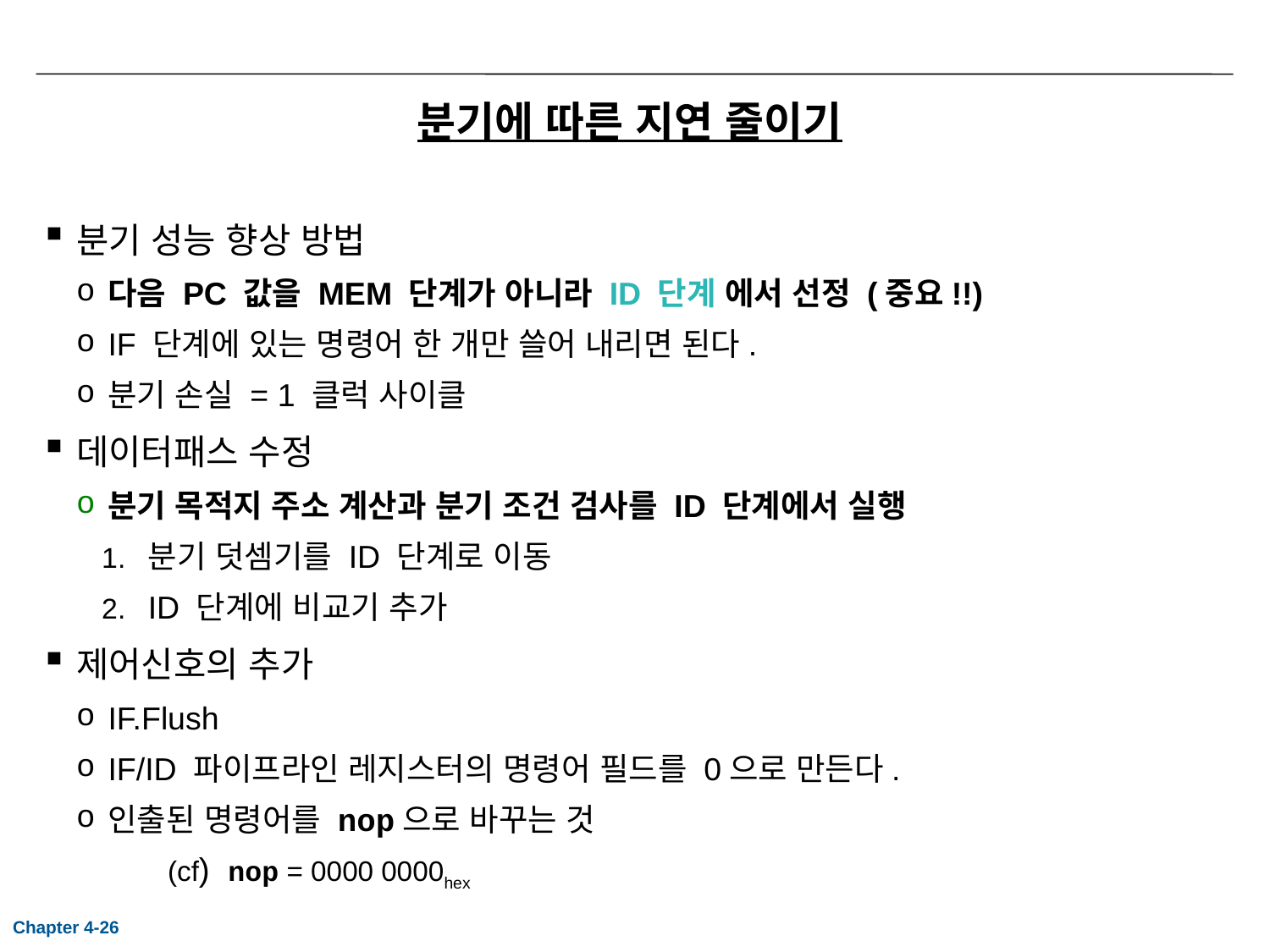

# 분기에 따른 지연 줄이기
분기 성능 향상 방법
다음 PC 값을 MEM 단계가 아니라 ID 단계 에서 선정 (중요!!)
IF 단계에 있는 명령어 한 개만 쓸어 내리면 된다.
분기 손실 = 1 클럭 사이클
데이터패스 수정
분기 목적지 주소 계산과 분기 조건 검사를 ID 단계에서 실행
분기 덧셈기를 ID 단계로 이동
ID 단계에 비교기 추가
제어신호의 추가
IF.Flush
IF/ID 파이프라인 레지스터의 명령어 필드를 0으로 만든다.
인출된 명령어를 nop으로 바꾸는 것
 (cf)  nop = 0000 0000hex
Chapter 4-26